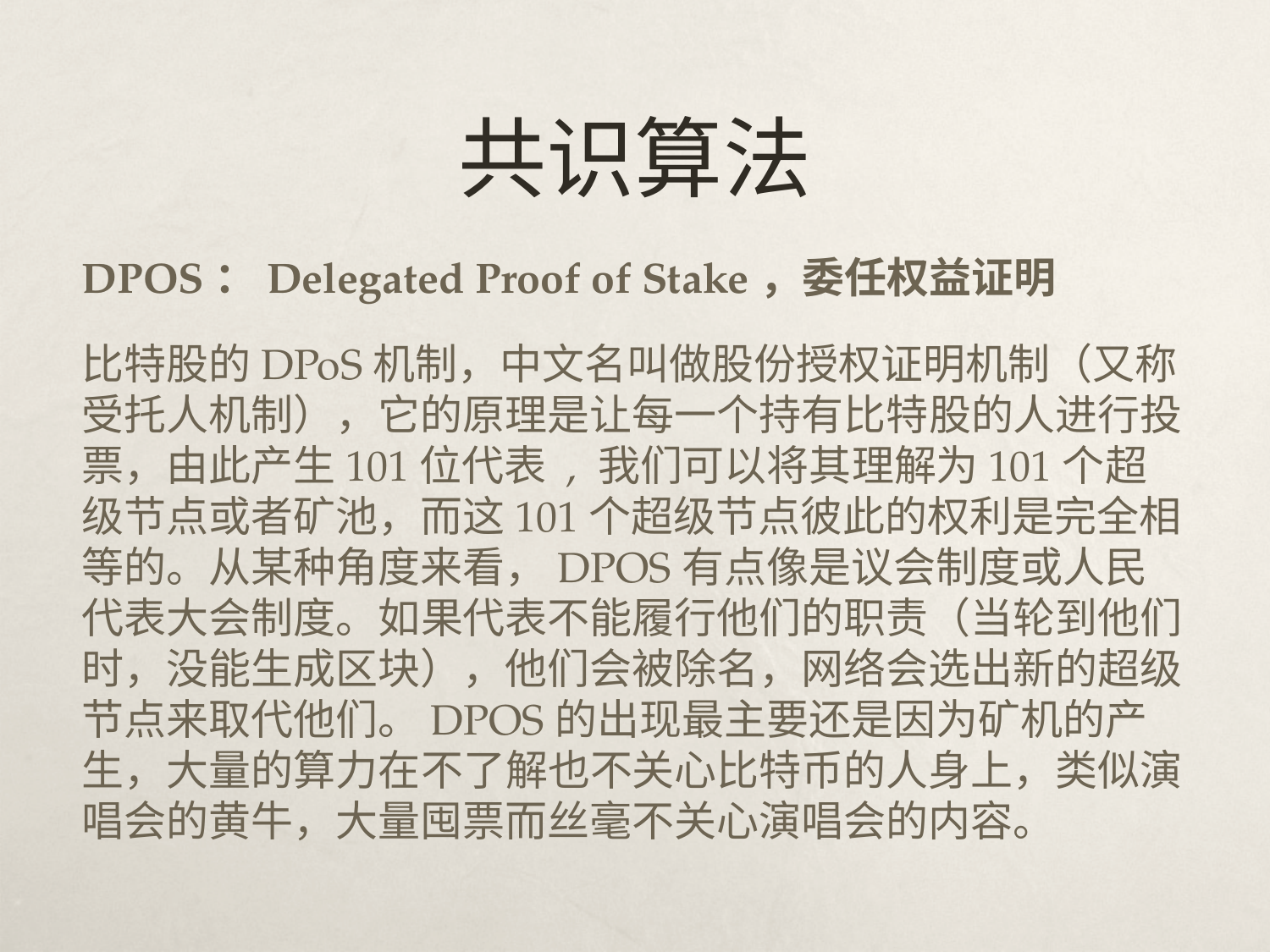

# 共识算法
DPOS：Delegated Proof of Stake，委任权益证明
比特股的DPoS机制，中文名叫做股份授权证明机制（又称受托人机制），它的原理是让每一个持有比特股的人进行投票，由此产生101位代表 , 我们可以将其理解为101个超级节点或者矿池，而这101个超级节点彼此的权利是完全相等的。从某种角度来看，DPOS有点像是议会制度或人民代表大会制度。如果代表不能履行他们的职责（当轮到他们时，没能生成区块），他们会被除名，网络会选出新的超级节点来取代他们。DPOS的出现最主要还是因为矿机的产生，大量的算力在不了解也不关心比特币的人身上，类似演唱会的黄牛，大量囤票而丝毫不关心演唱会的内容。